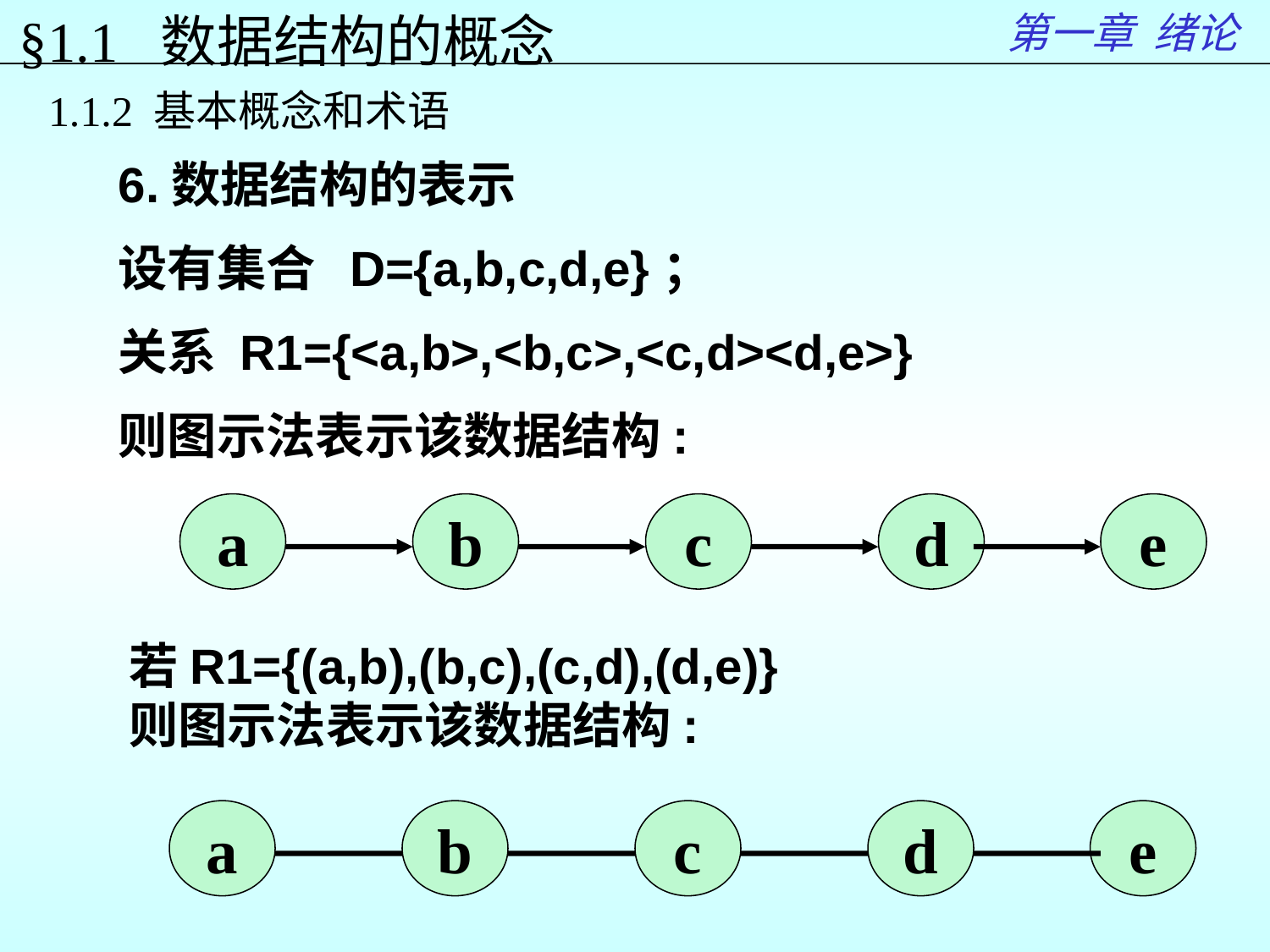

第一章  绪论

§1.1  数据结构的概念
1.1.2 基本概念和术语
6.数据结构的表示
设有集合  D={a,b,c,d,e}；
关系 R1={<a,b>,<b,c>,<c,d><d,e>}
则图示法表示该数据结构:
a
b
c
d
e

若R1={(a,b),(b,c),(c,d),(d,e)}
则图示法表示该数据结构:
a
b
c
d
e